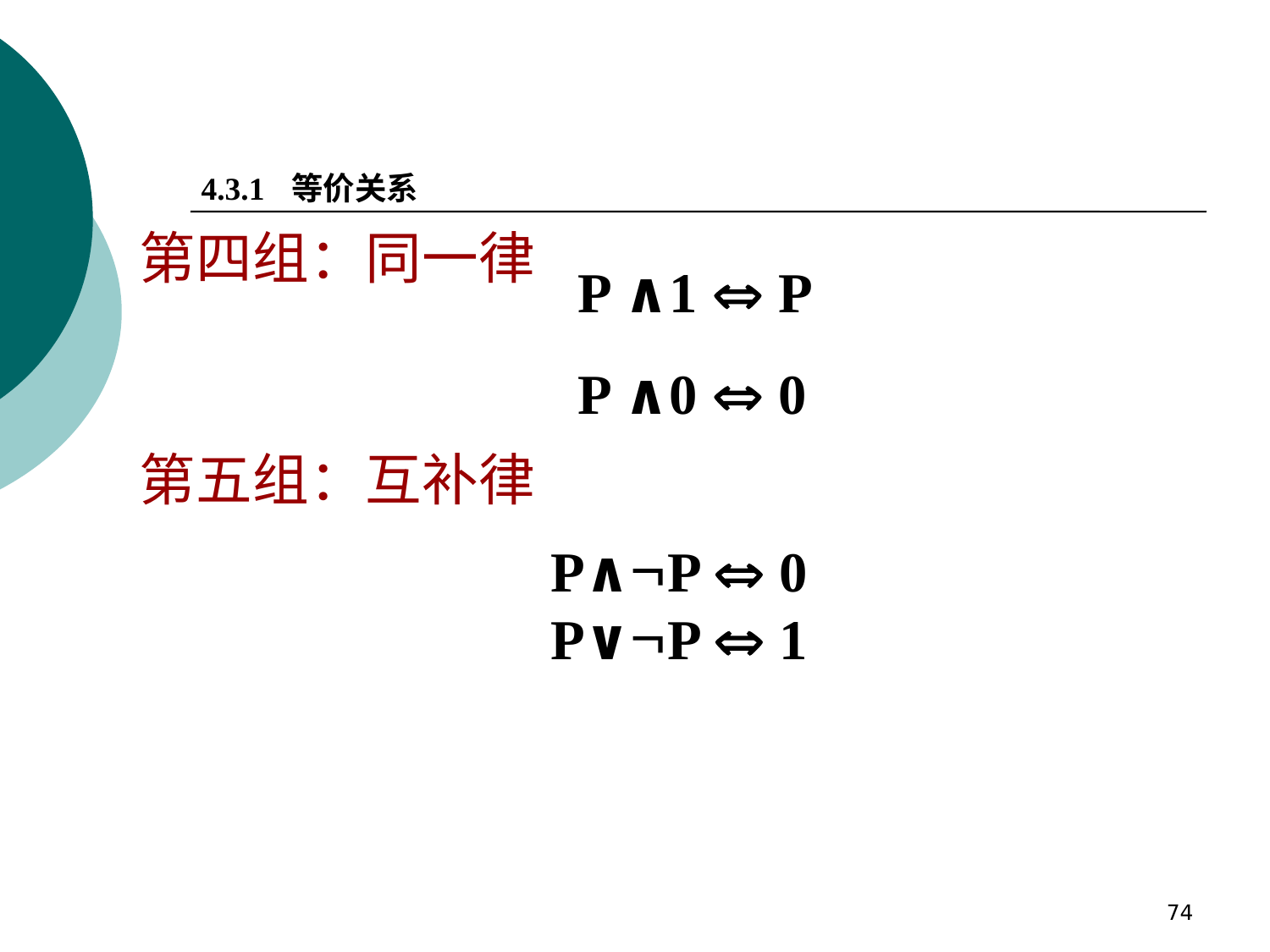

4.3.1 等价关系
第四组：同一律
P ∧1 ⇔ P
P ∧0 ⇔ 0
第五组：互补律
P∧¬P ⇔ 0
P∨¬P ⇔ 1
74